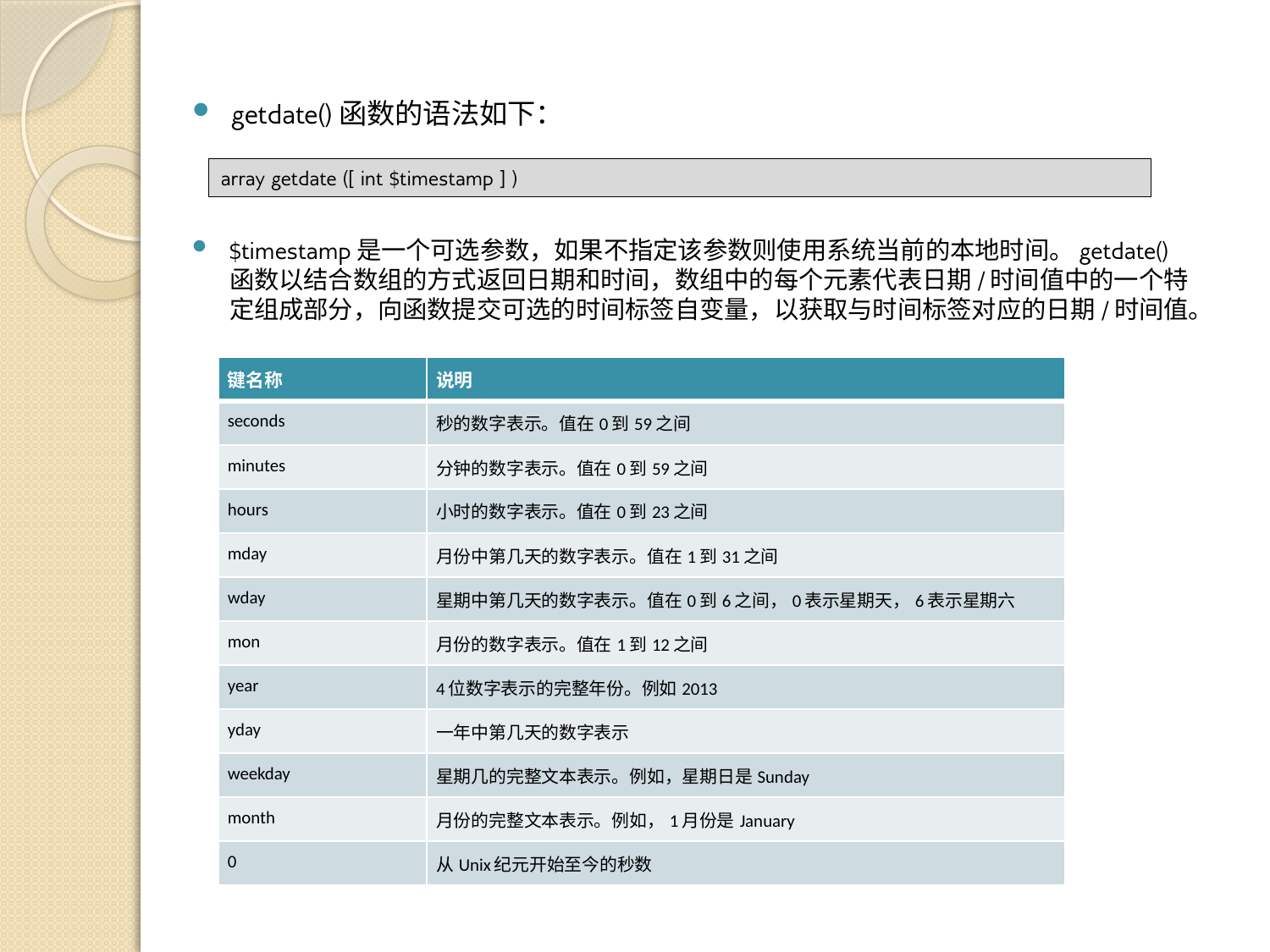

getdate()函数的语法如下：
array getdate ([ int $timestamp ] )
$timestamp是一个可选参数，如果不指定该参数则使用系统当前的本地时间。getdate()函数以结合数组的方式返回日期和时间，数组中的每个元素代表日期/时间值中的一个特定组成部分，向函数提交可选的时间标签自变量，以获取与时间标签对应的日期/时间值。
| 键名称 | 说明 |
| --- | --- |
| seconds | 秒的数字表示。值在0到59之间 |
| minutes | 分钟的数字表示。值在0到59之间 |
| hours | 小时的数字表示。值在0到23之间 |
| mday | 月份中第几天的数字表示。值在1到31之间 |
| wday | 星期中第几天的数字表示。值在0到6之间，0表示星期天，6表示星期六 |
| mon | 月份的数字表示。值在1到12之间 |
| year | 4位数字表示的完整年份。例如2013 |
| yday | 一年中第几天的数字表示 |
| weekday | 星期几的完整文本表示。例如，星期日是Sunday |
| month | 月份的完整文本表示。例如，1月份是January |
| 0 | 从Unix纪元开始至今的秒数 |